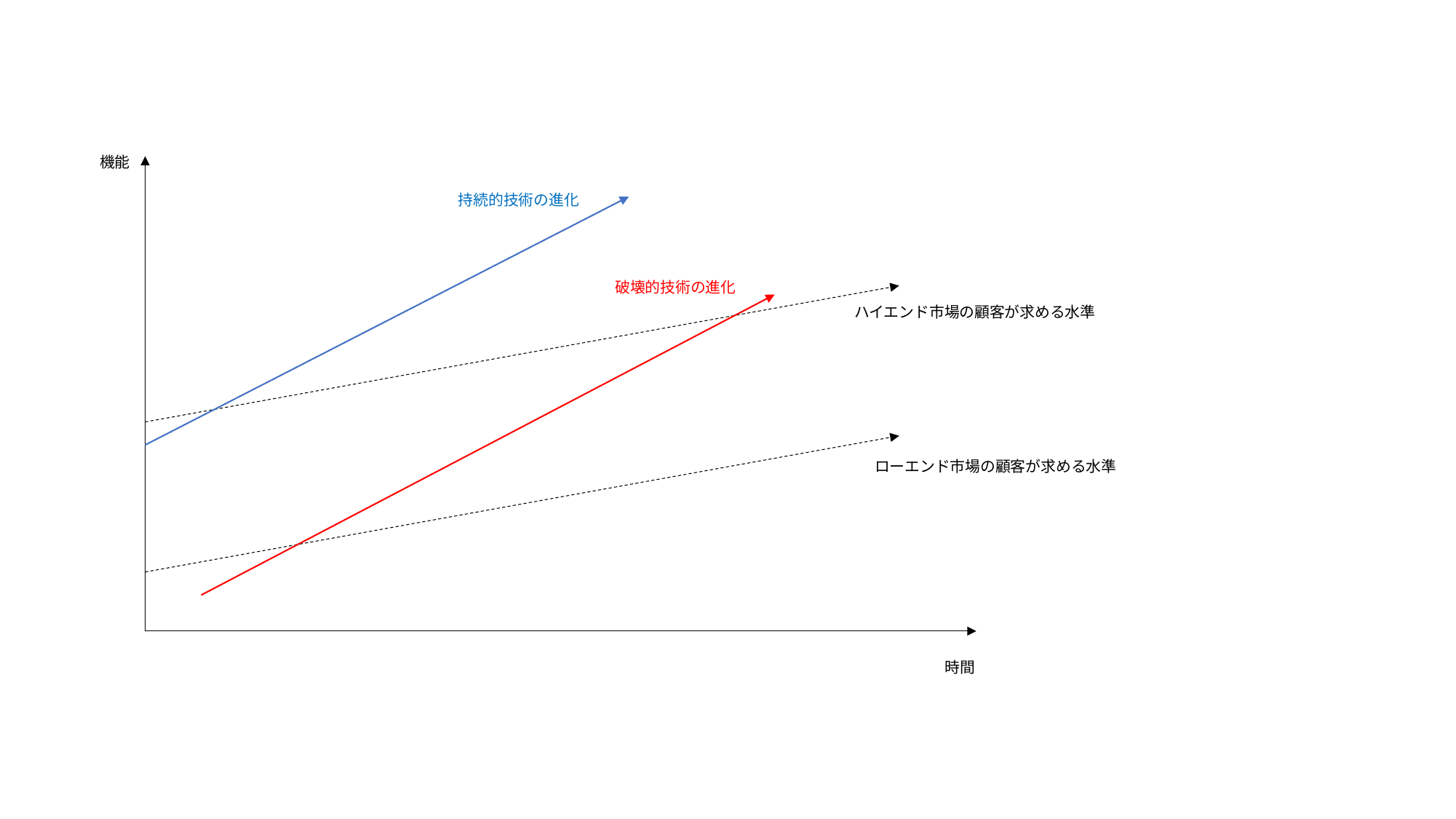

機能
持続的技術の進化
破壊的技術の進化
ハイエンド市場の顧客が求める水準
ローエンド市場の顧客が求める水準
時間